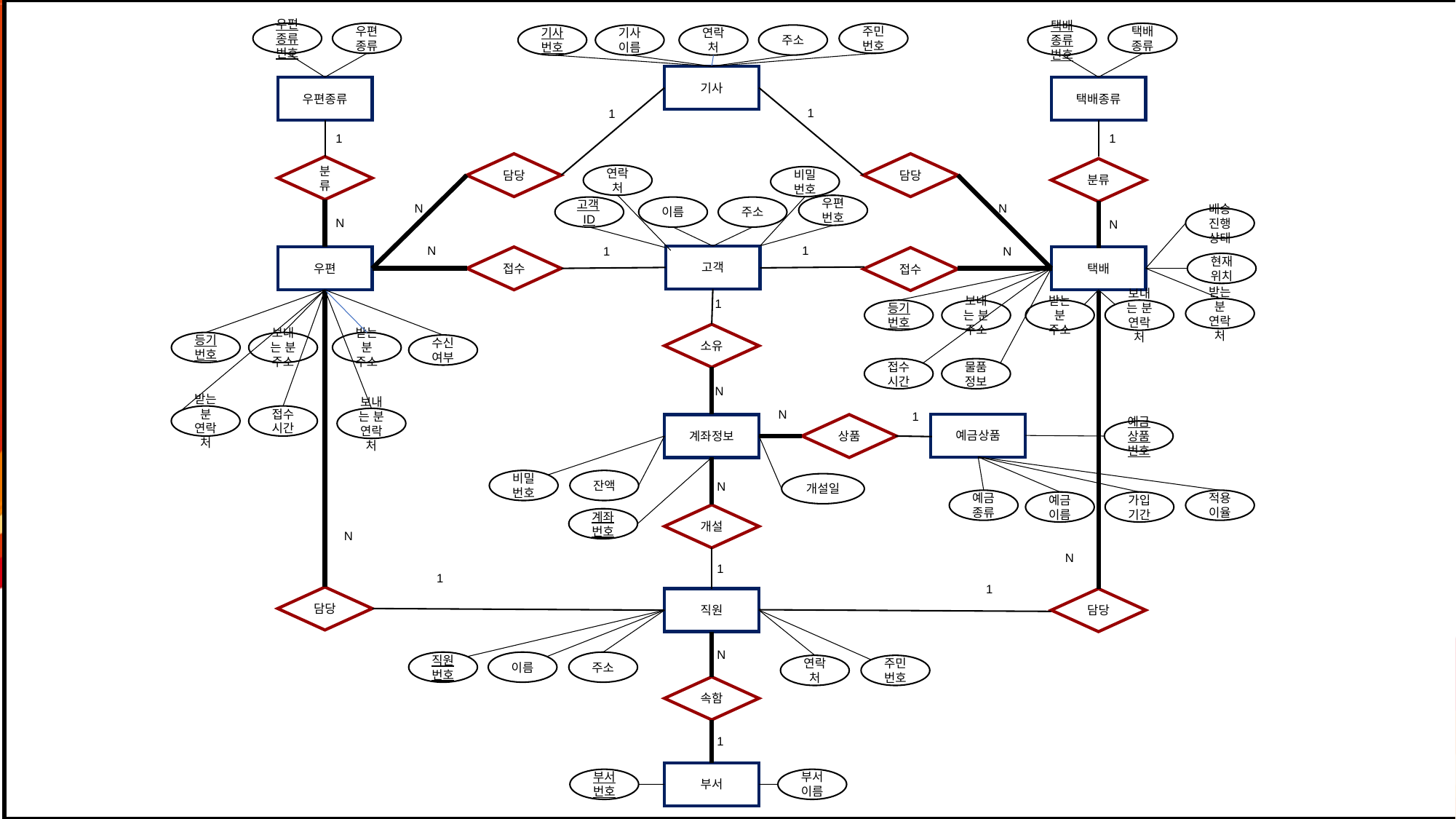

우편종류번호
우편 종류
주민번호
택배종류
기사번호
기사이름
연락처
주소
택배종류번호
기사
우편종류
택배종류
1
1
1
1
담당
담당
분
류
분류
연락처
비밀번호
우편번호
N
N
고객ID
이름
주소
배송진행상태
N
N
N
1
1
N
고객
우편
접수
택배
접수
현재위치
1
받는분 연락처
등기번호
보내는 분 주소
받는 분 주소
보내는 분 연락처
소유
등기번호
보내는 분 주소
받는 분 주소
수신
여부
접수시간
물품정보
N
N
1
받는 분 연락처
접수시간
보내는 분 연락처
예금상품
계좌정보
상품
예금상품번호
비밀번호
잔액
개설일
N
예금종류
적용이율
예금이름
가입기간
개설
계좌번호
N
N
1
1
1
담당
직원
담당
N
직원번호
이름
주소
연락처
주민번호
속함
1
부서
부서번호
부서이름